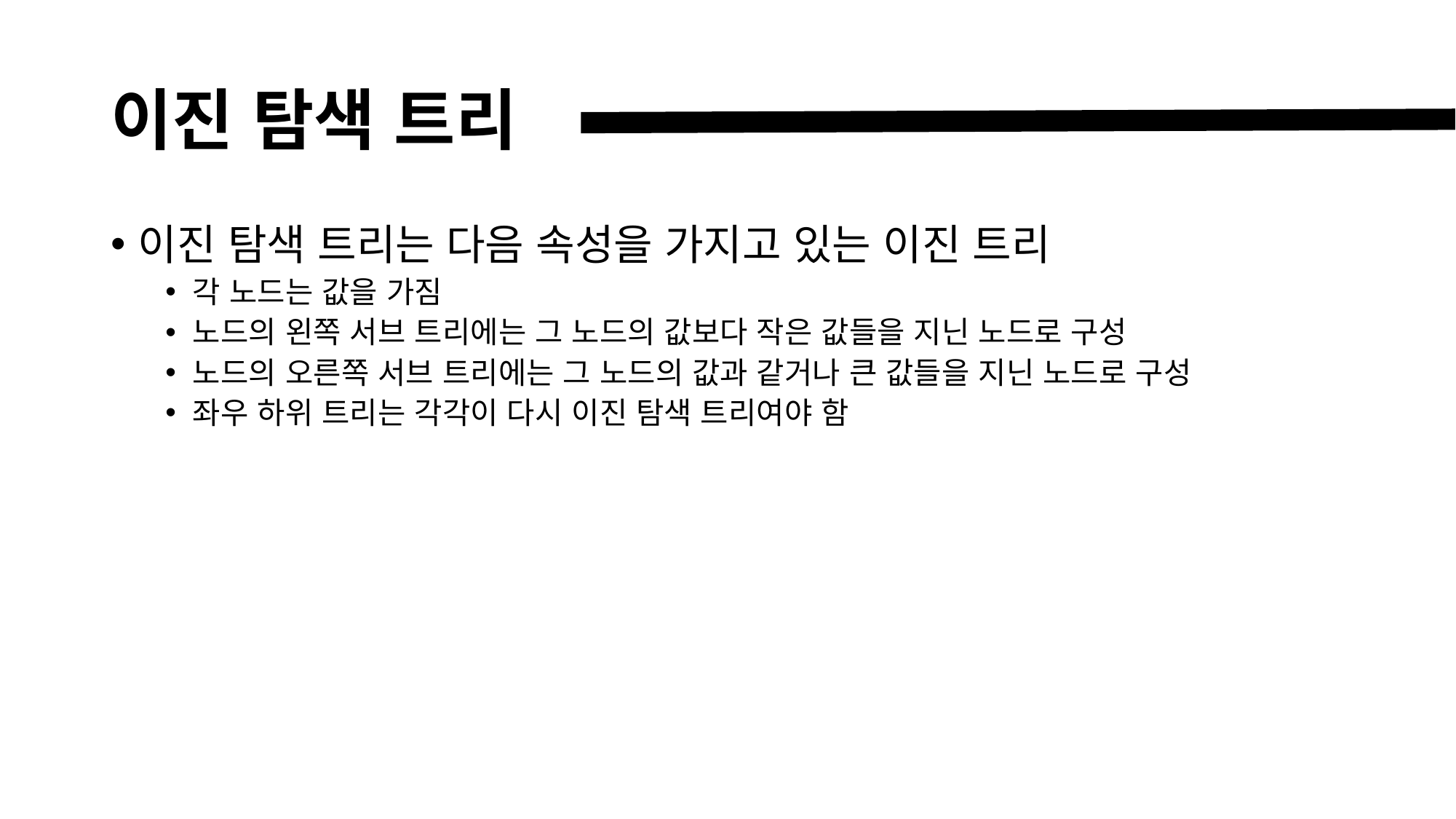

# 이진 탐색 트리
이진 탐색 트리는 다음 속성을 가지고 있는 이진 트리
각 노드는 값을 가짐
노드의 왼쪽 서브 트리에는 그 노드의 값보다 작은 값들을 지닌 노드로 구성
노드의 오른쪽 서브 트리에는 그 노드의 값과 같거나 큰 값들을 지닌 노드로 구성
좌우 하위 트리는 각각이 다시 이진 탐색 트리여야 함